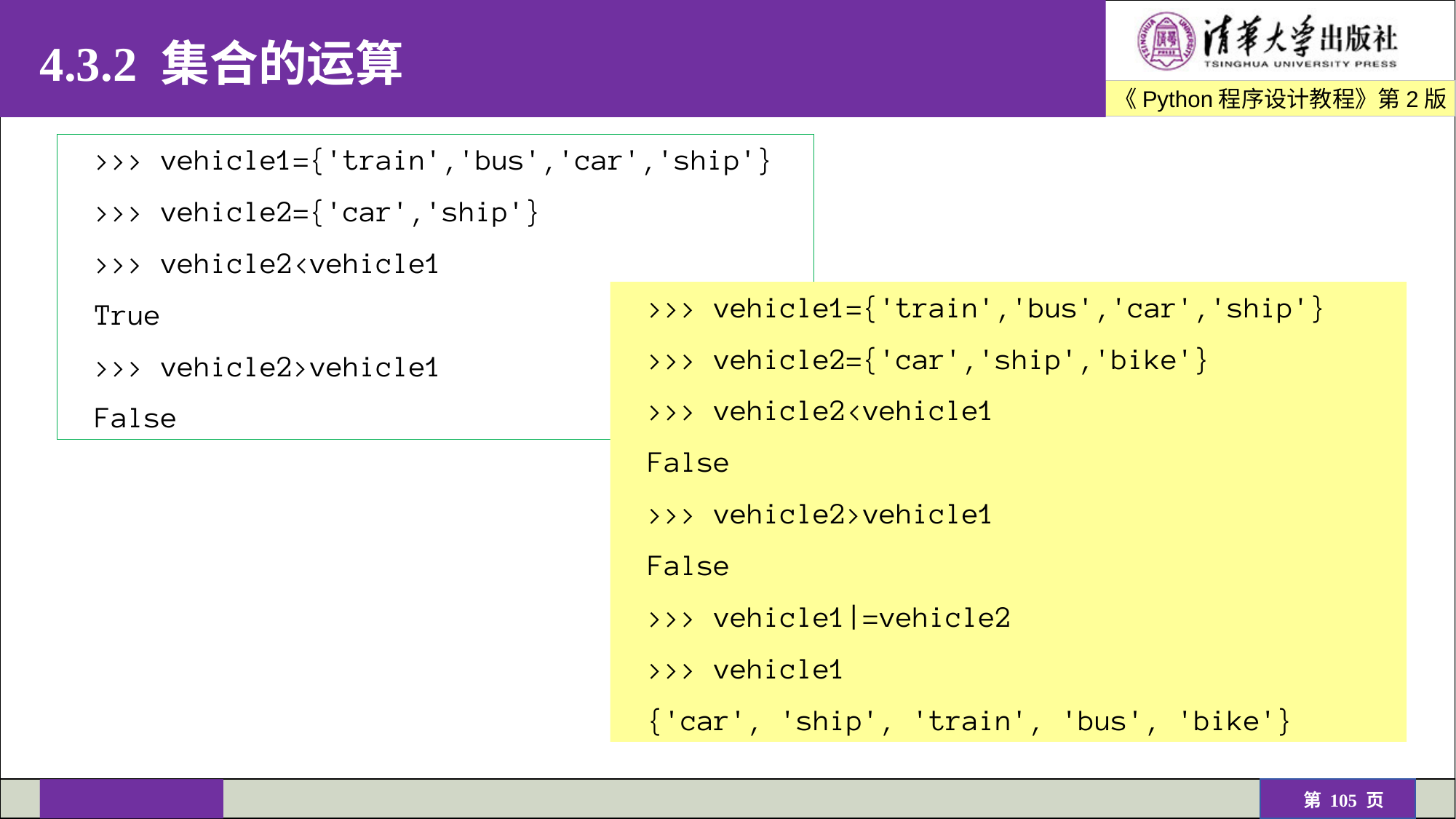

# 4.3.2 集合的运算
>>> vehicle1={'train','bus','car','ship'}
>>> vehicle2={'car','ship'}
>>> vehicle2<vehicle1
True
>>> vehicle2>vehicle1
False
>>> vehicle1={'train','bus','car','ship'}
>>> vehicle2={'car','ship','bike'}
>>> vehicle2<vehicle1
False
>>> vehicle2>vehicle1
False
>>> vehicle1|=vehicle2
>>> vehicle1
{'car', 'ship', 'train', 'bus', 'bike'}